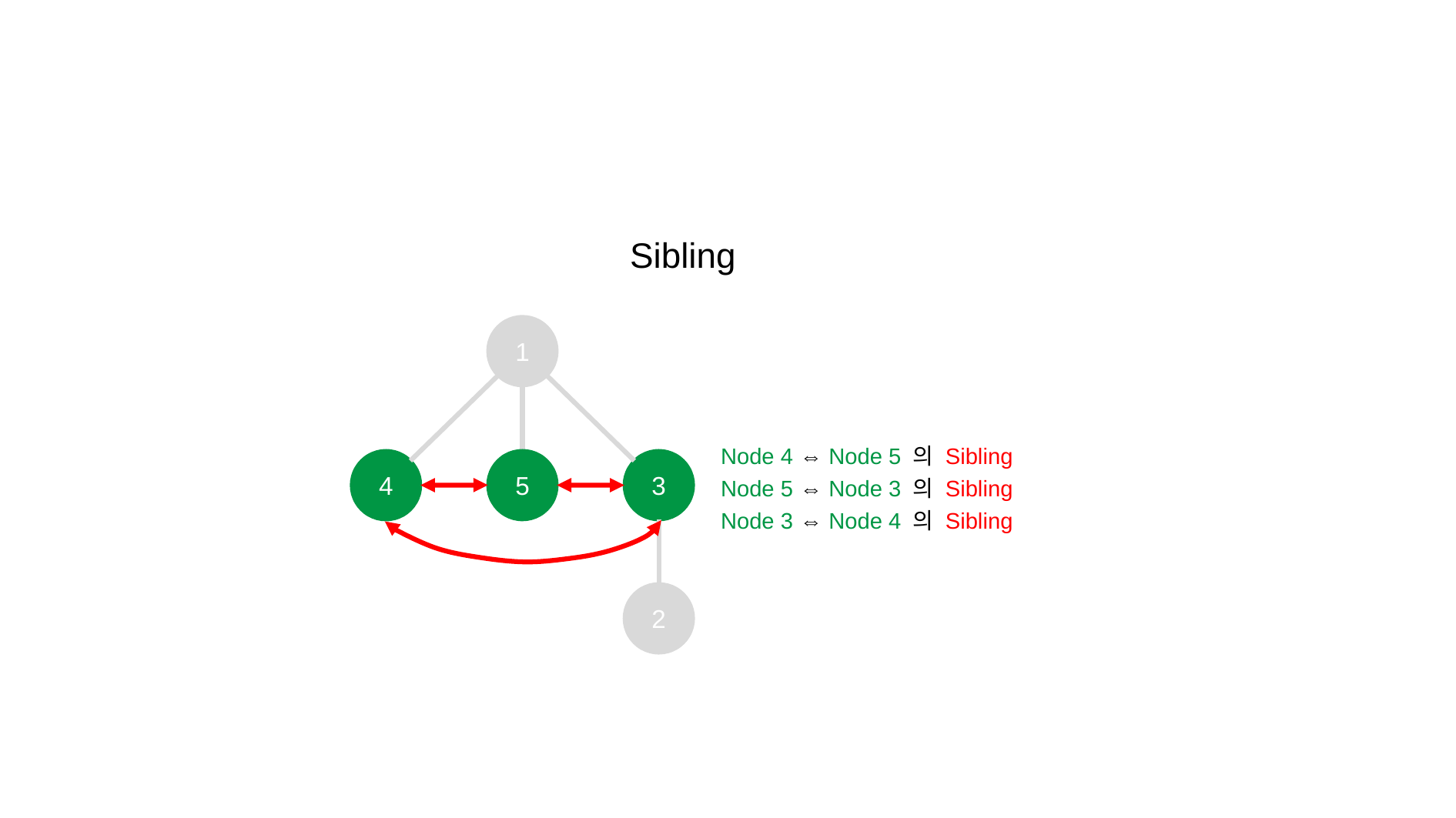

Sibling
1
Node 4 ⇔ Node 5 의 Sibling
Node 5 ⇔ Node 3 의 Sibling
Node 3 ⇔ Node 4 의 Sibling
5
4
3

2